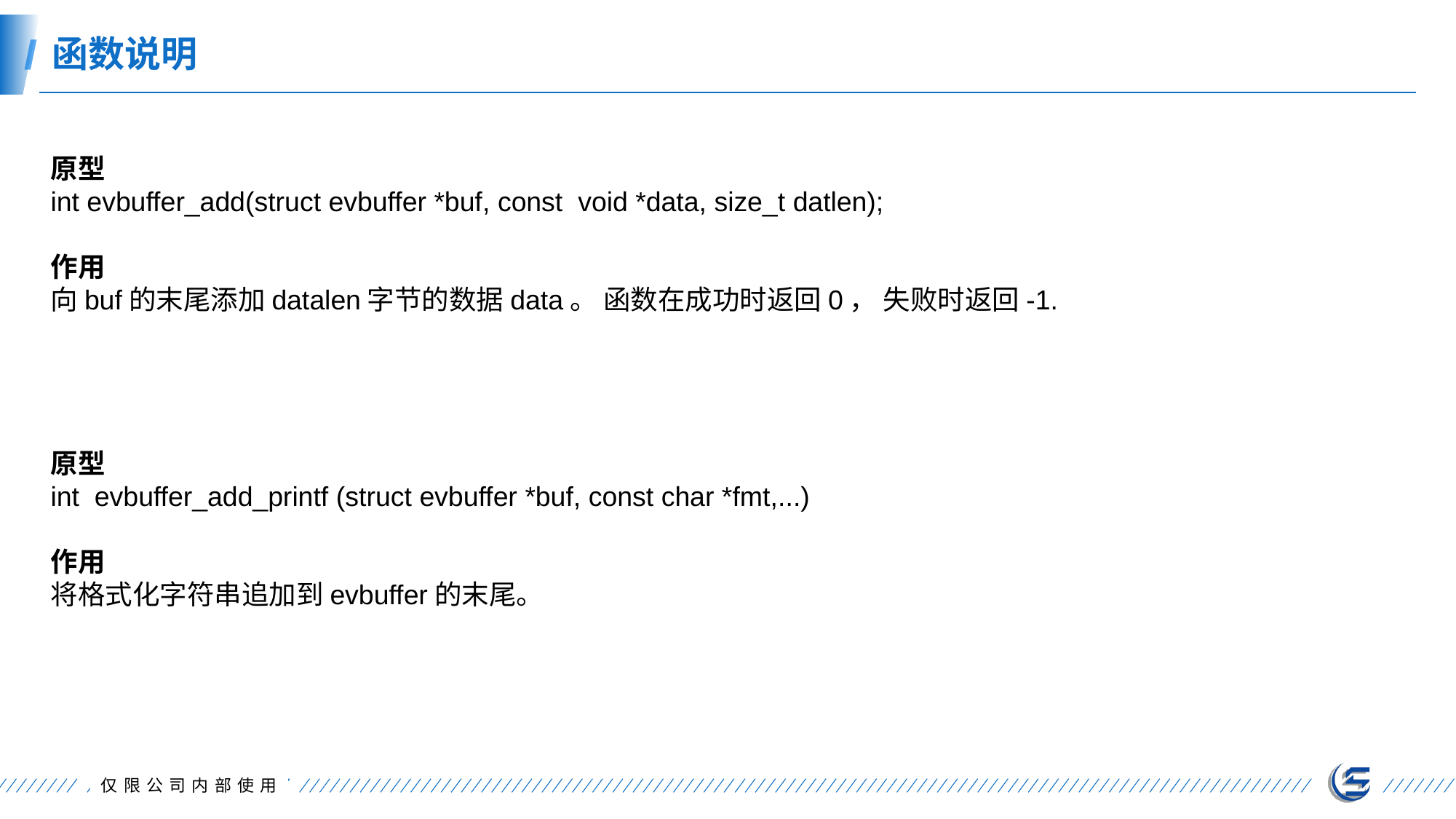

函数说明
原型
int evbuffer_add(struct evbuffer *buf, const  void *data, size_t datlen);

作用
向buf的末尾添加datalen字节的数据data。 函数在成功时返回0， 失败时返回-1.

原型
int  evbuffer_add_printf (struct evbuffer *buf, const char *fmt,...)

作用
将格式化字符串追加到evbuffer的末尾。